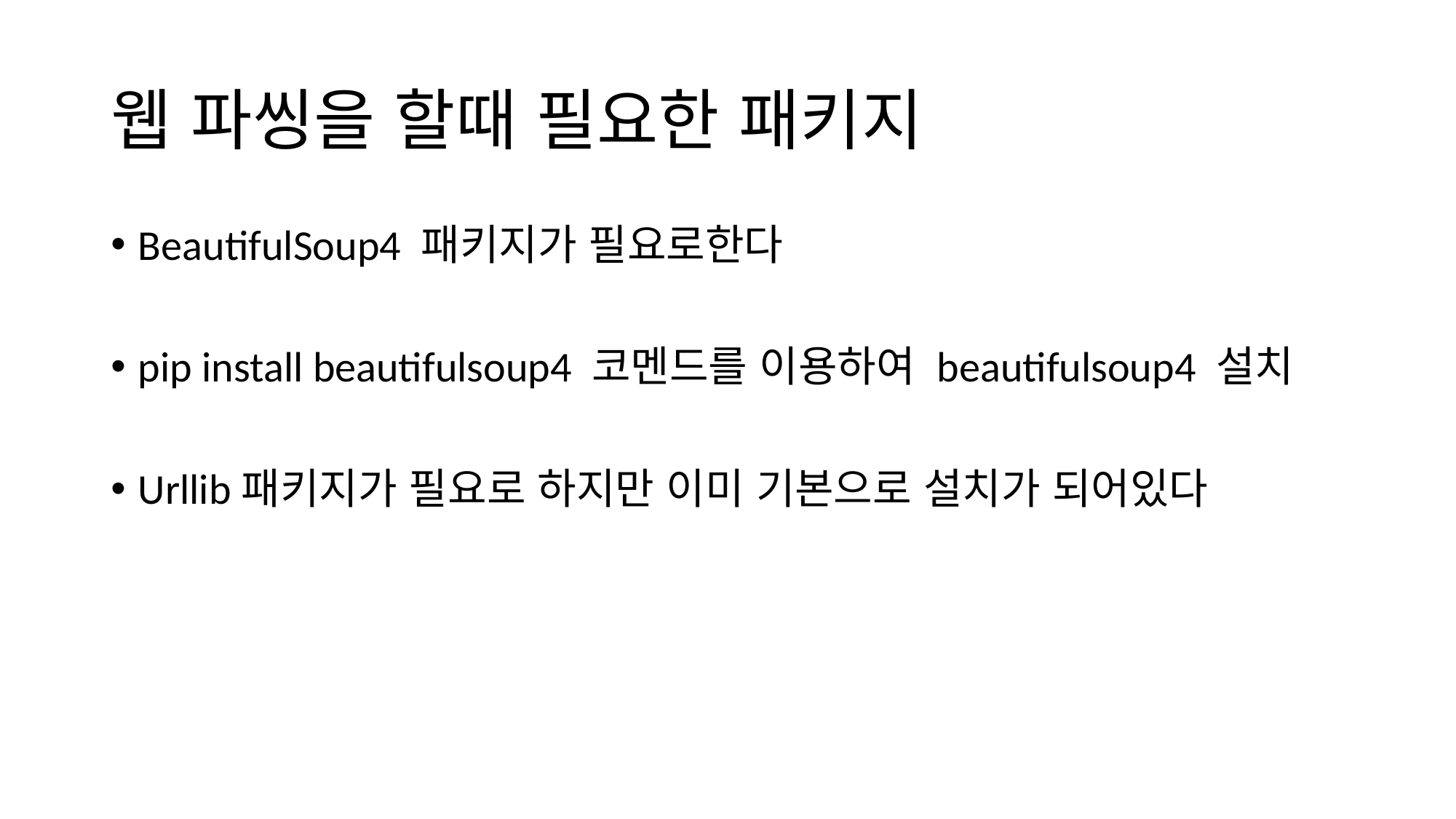

# 웹 파씽을 할때 필요한 패키지
BeautifulSoup4 패키지가 필요로한다

pip install beautifulsoup4 코멘드를 이용하여 beautifulsoup4 설치

Urllib패키지가 필요로 하지만 이미 기본으로 설치가 되어있다